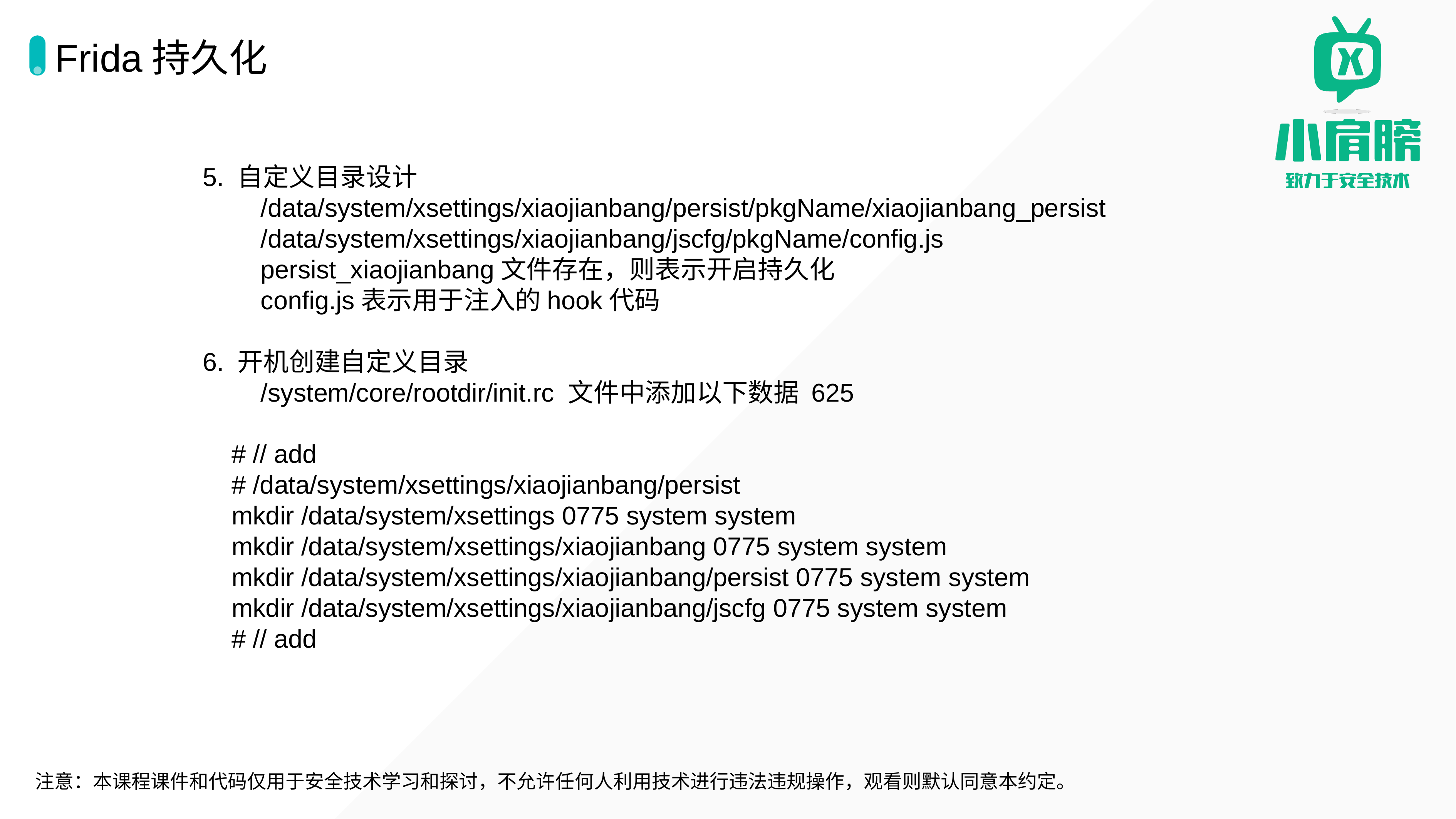

# Frida持久化
5. 自定义目录设计
/data/system/xsettings/xiaojianbang/persist/pkgName/xiaojianbang_persist
/data/system/xsettings/xiaojianbang/jscfg/pkgName/config.js
persist_xiaojianbang文件存在，则表示开启持久化
config.js表示用于注入的hook代码

6. 开机创建自定义目录
/system/core/rootdir/init.rc 文件中添加以下数据 625

    # // add
    # /data/system/xsettings/xiaojianbang/persist
    mkdir /data/system/xsettings 0775 system system
    mkdir /data/system/xsettings/xiaojianbang 0775 system system
    mkdir /data/system/xsettings/xiaojianbang/persist 0775 system system
    mkdir /data/system/xsettings/xiaojianbang/jscfg 0775 system system
    # // add